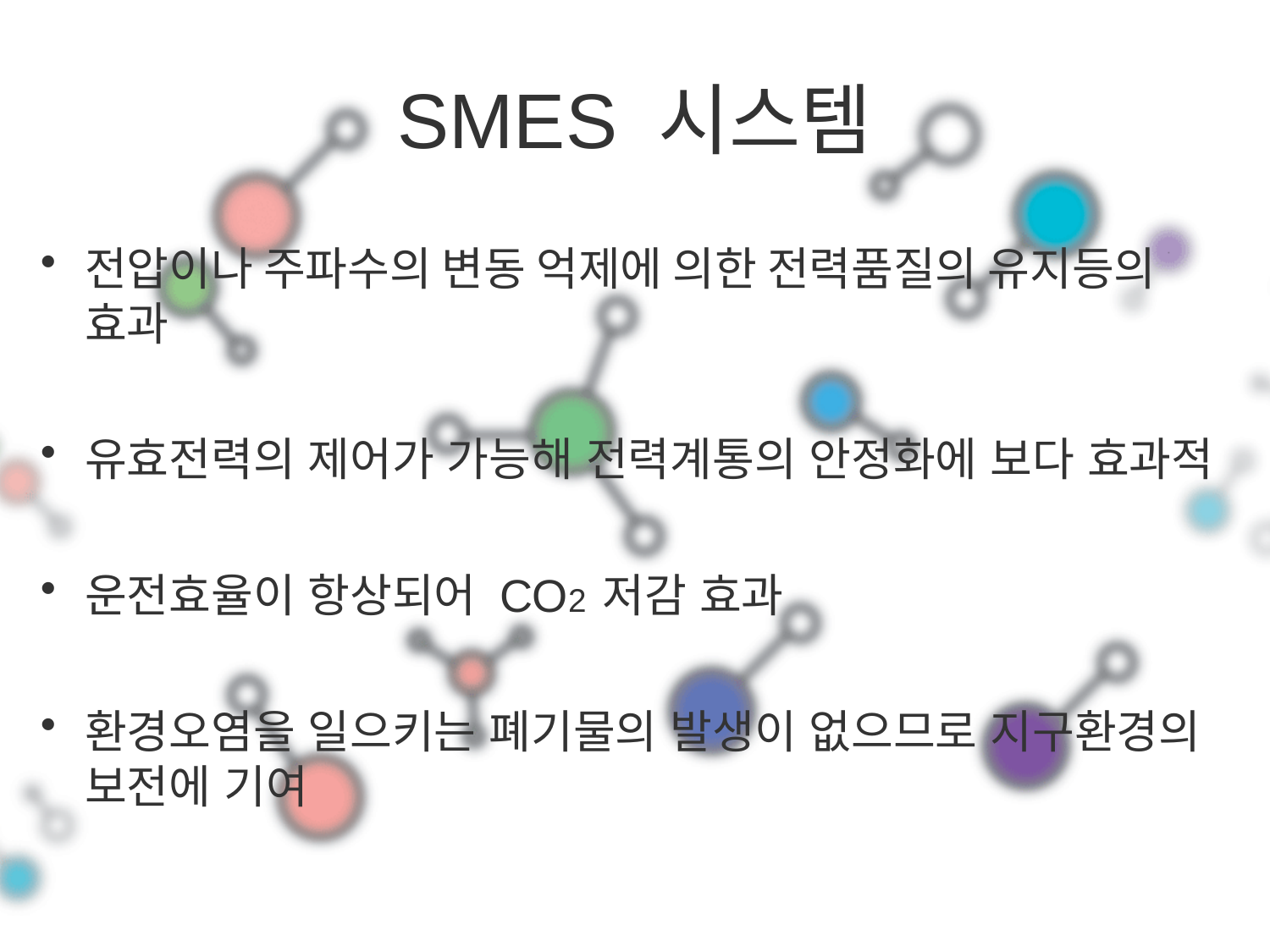

# SMES 시스템

전압이나 주파수의 변동 억제에 의한 전력품질의 유지등의 효과

유효전력의 제어가 가능해 전력계통의 안정화에 보다 효과적

운전효율이 항상되어 CO2 저감 효과

환경오염을 일으키는 폐기물의 발생이 없으므로 지구환경의 보전에 기여